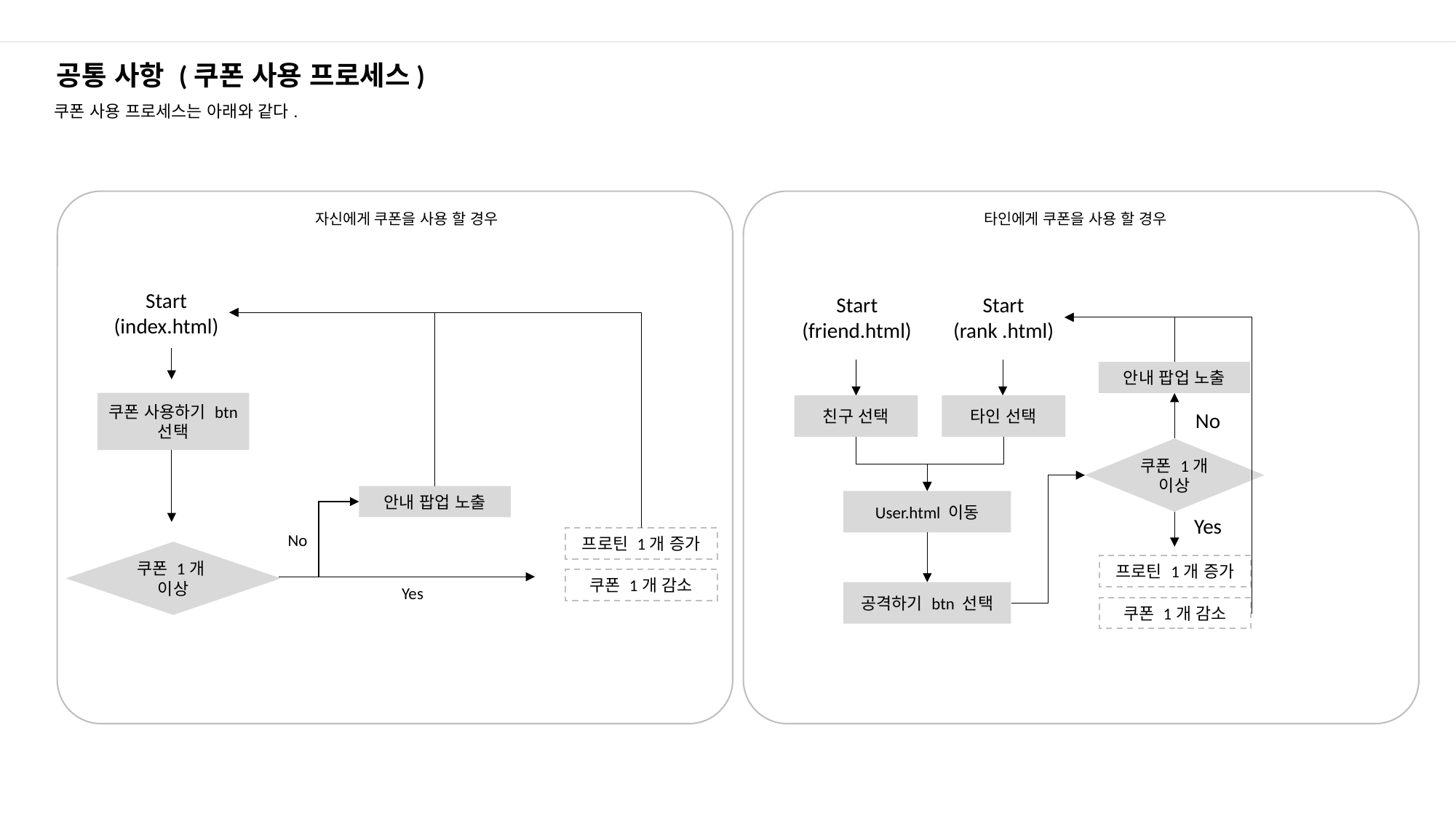

공통 사항 (쿠폰 사용 프로세스)
쿠폰 사용 프로세스는 아래와 같다.

자신에게 쿠폰을 사용 할 경우
타인에게 쿠폰을 사용 할 경우
Start
(index.html)
Start
(friend.html)
Start
(rank .html)
안내 팝업 노출
쿠폰 사용하기 btn 선택
친구 선택
타인 선택
No
쿠폰 1개
이상
안내 팝업 노출
User.html 이동
Yes
No
프로틴 1개 증가
쿠폰 1개
이상
프로틴 1개 증가
쿠폰 1개 감소
Yes
공격하기 btn 선택
쿠폰 1개 감소